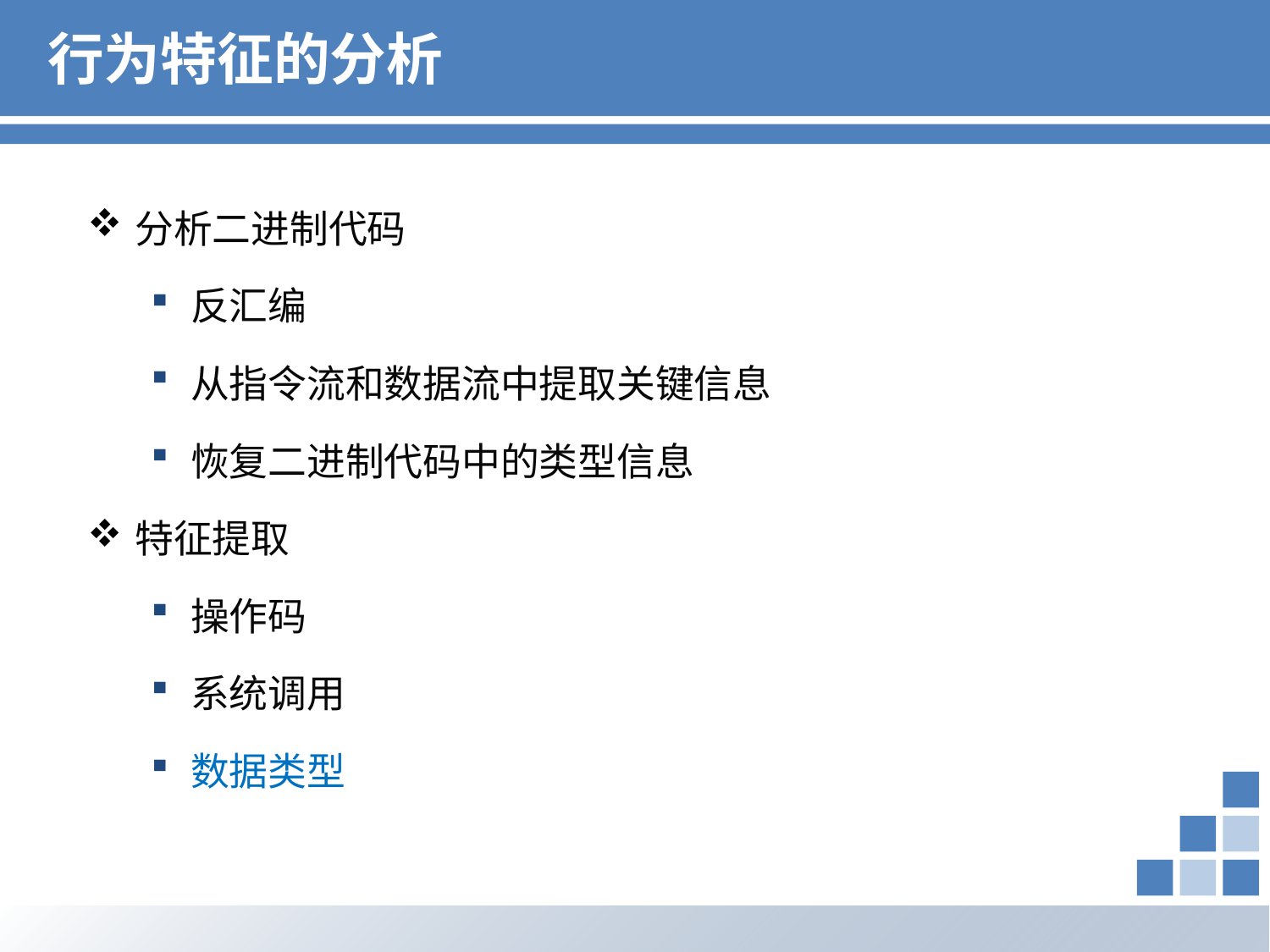

# 行为特征的分析

分析二进制代码
反汇编
从指令流和数据流中提取关键信息
恢复二进制代码中的类型信息
特征提取
操作码
系统调用
数据类型